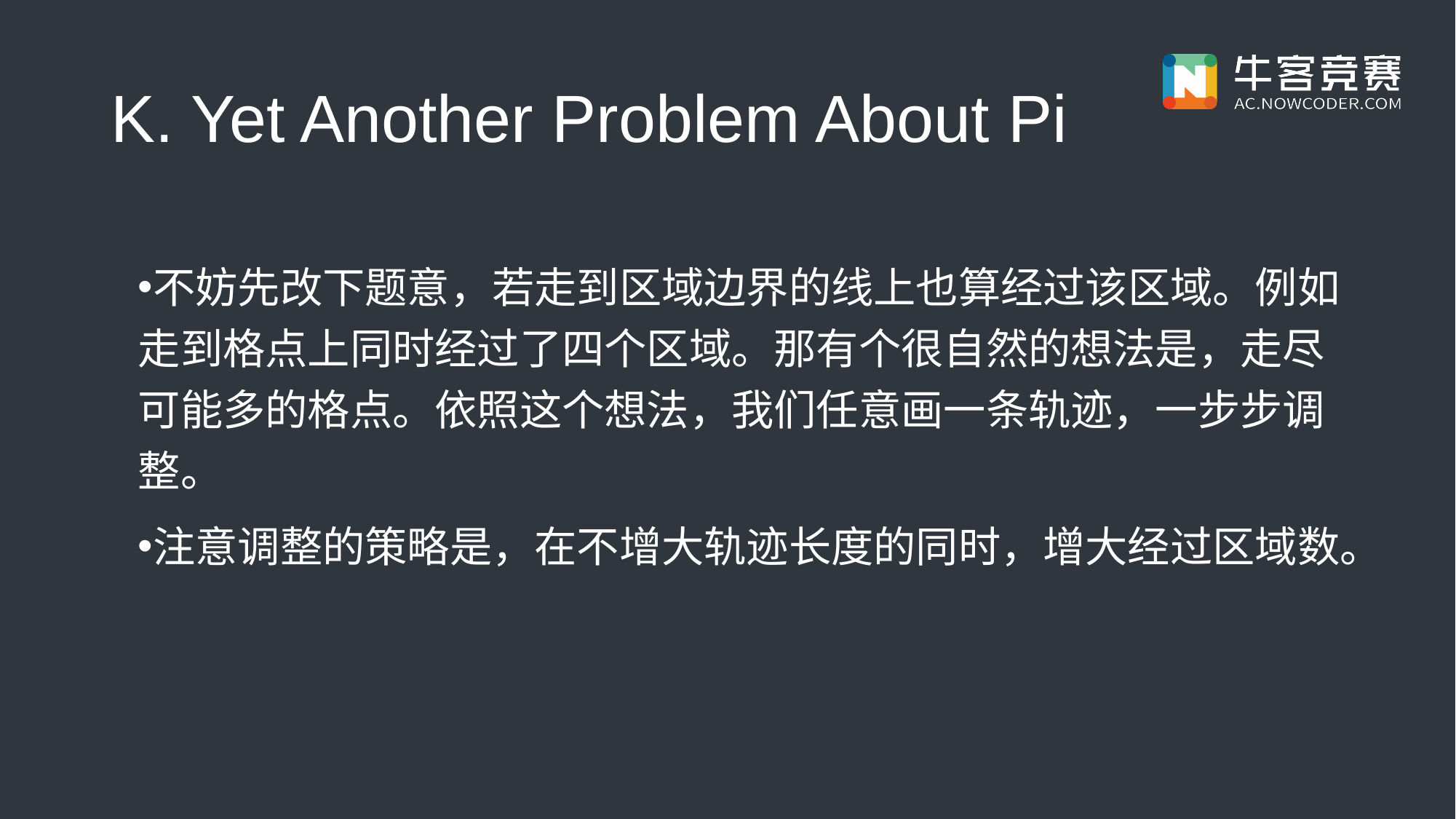

# K. Yet Another Problem About Pi

不妨先改下题意，若走到区域边界的线上也算经过该区域。例如走到格点上同时经过了四个区域。那有个很自然的想法是，走尽可能多的格点。依照这个想法，我们任意画一条轨迹，一步步调整。
注意调整的策略是，在不增大轨迹长度的同时，增大经过区域数。